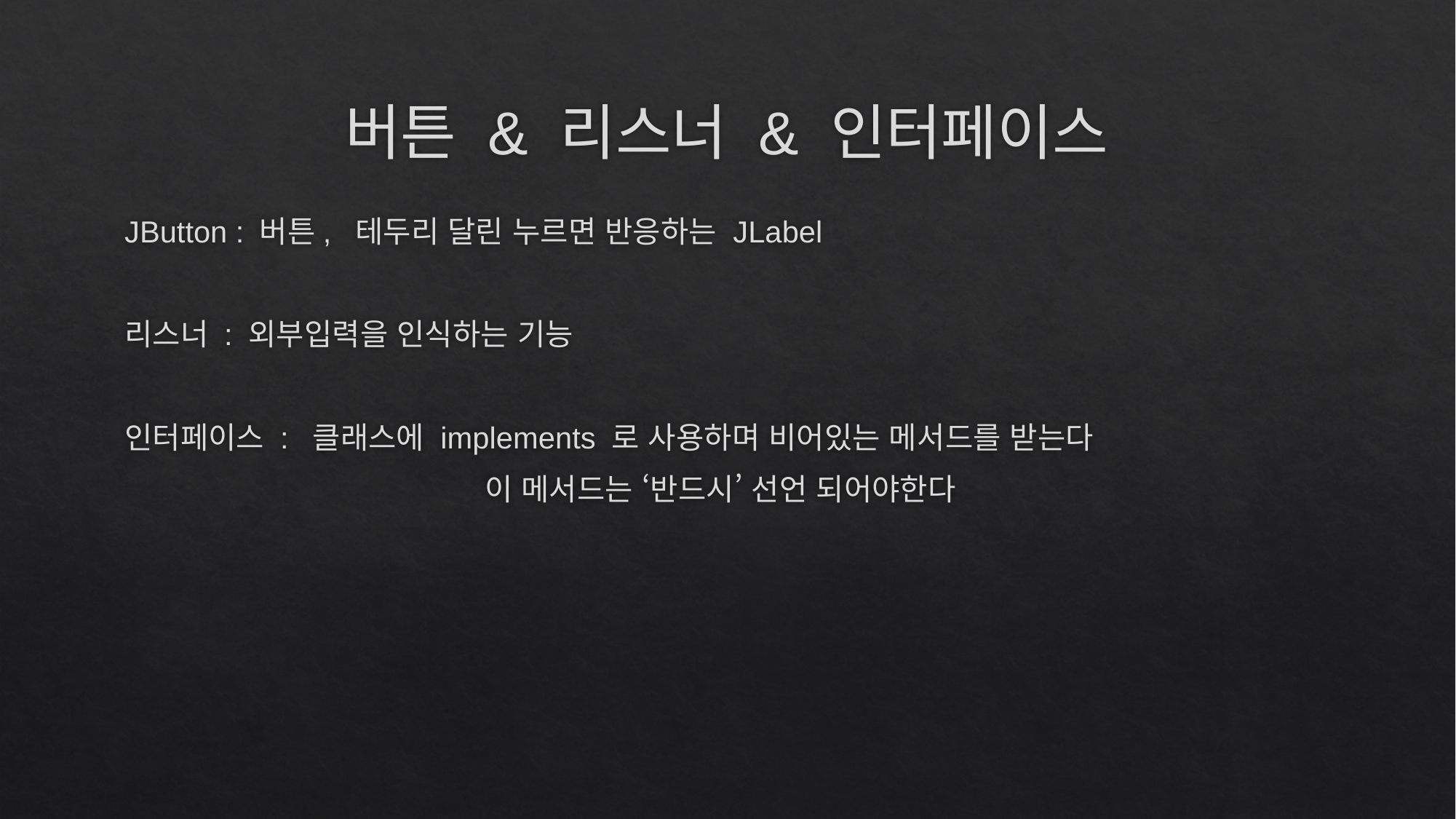

# 버튼 & 리스너 & 인터페이스
JButton : 버튼,  테두리 달린 누르면 반응하는 JLabel

리스너 : 외부입력을 인식하는 기능

인터페이스 :  클래스에 implements 로 사용하며 비어있는 메서드를 받는다
			   이 메서드는 ‘반드시’ 선언 되어야한다